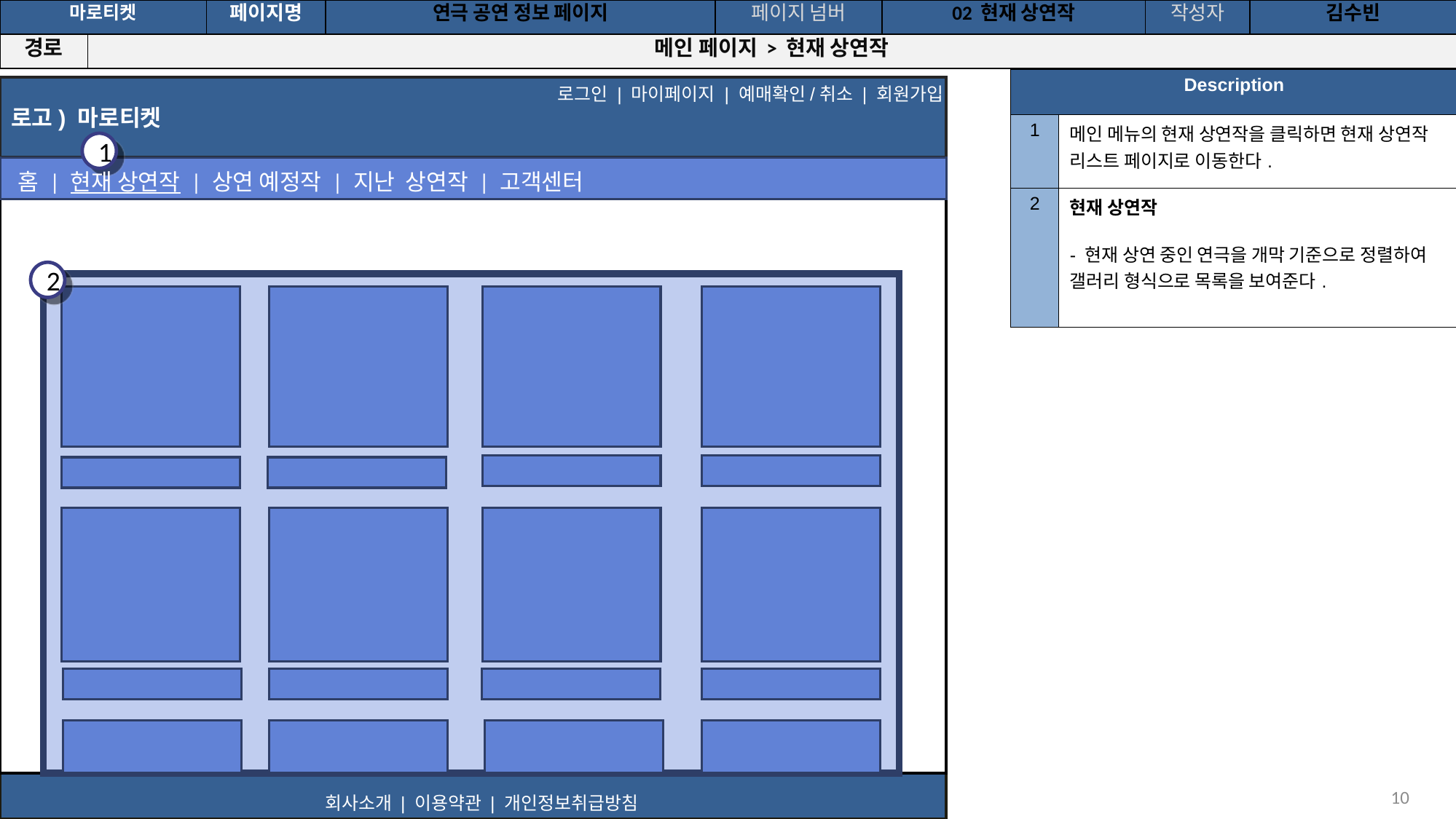

공간(오피스) 대여 시스템
| 마로티켓 |  | 페이지명 | 연극 공연 정보 페이지 | 페이지 넘버 | 02 현재 상연작 | 작성자 | 김수빈 |
| --- | --- | --- | --- | --- | --- | --- | --- |
| 경로 | 메인 페이지 > 현재 상연작 |  |  |  |  |  |  |
| Description |  |
| --- | --- |
| 1 | 메인 메뉴의 현재 상연작을 클릭하면 현재 상연작 리스트 페이지로 이동한다. |
| 2 | 현재 상연작 - 현재 상연 중인 연극을 개막 기준으로 정렬하여 갤러리 형식으로 목록을 보여준다. |
로고) 마로티켓
로그인 | 마이페이지 | 예매확인/취소 | 회원가입
1

홈 | 현재 상연작 | 상연 예정작 | 지난  상연작 | 고객센터

2

회사소개 | 이용약관 | 개인정보취급방침
10